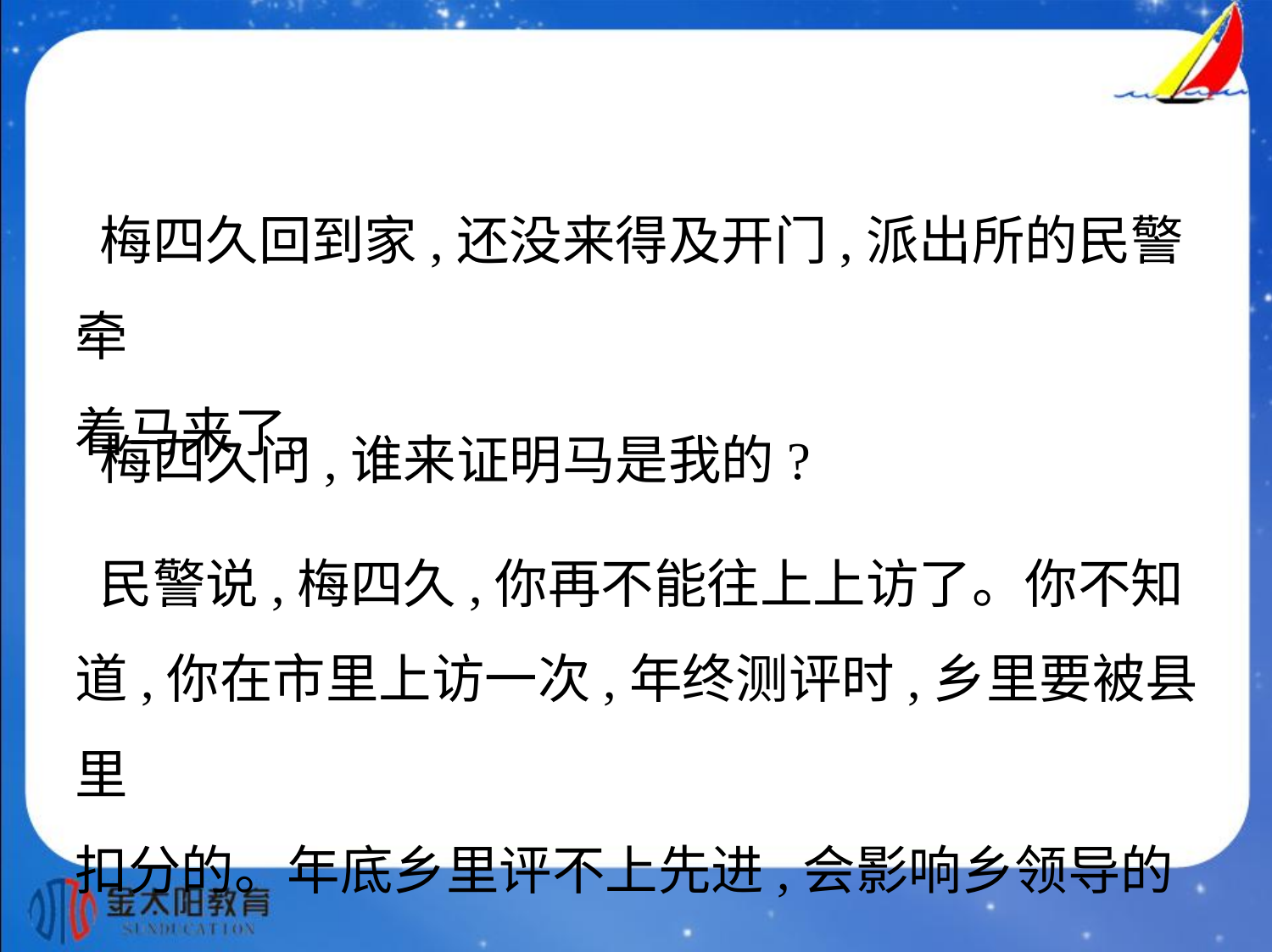

梅四久回到家,还没来得及开门,派出所的民警牵
着马来了。
 梅四久问,谁来证明马是我的?
 民警说,梅四久,你再不能往上上访了。你不知
道,你在市里上访一次,年终测评时,乡里要被县里
扣分的。年底乡里评不上先进,会影响乡领导的